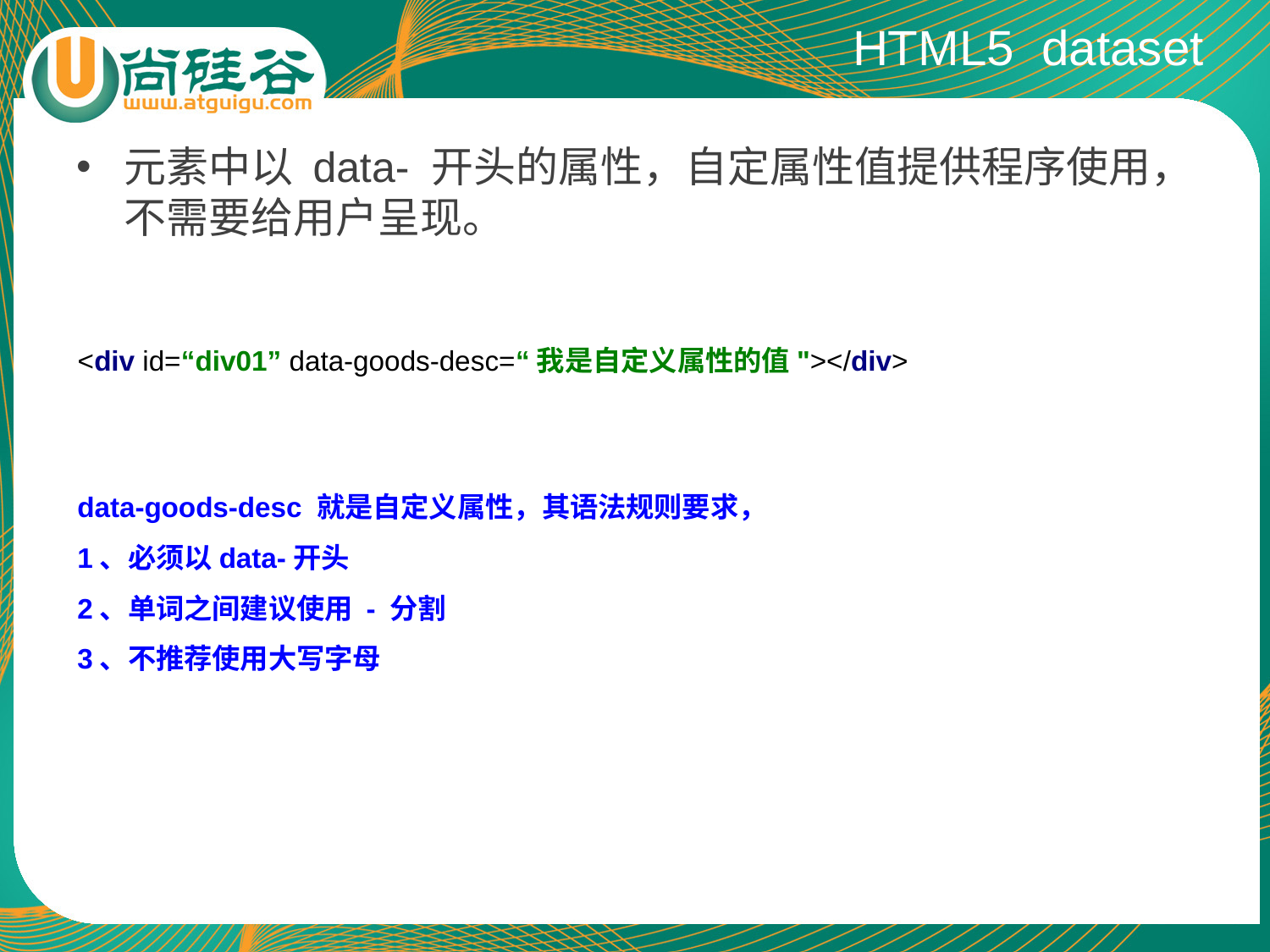

# HTML5  dataset
元素中以 data- 开头的属性，自定属性值提供程序使用，不需要给用户呈现。
<div id=“div01” data-goods-desc=“我是自定义属性的值"></div>
data-goods-desc 就是自定义属性，其语法规则要求，
1、必须以data-开头
2、单词之间建议使用 - 分割
3、不推荐使用大写字母